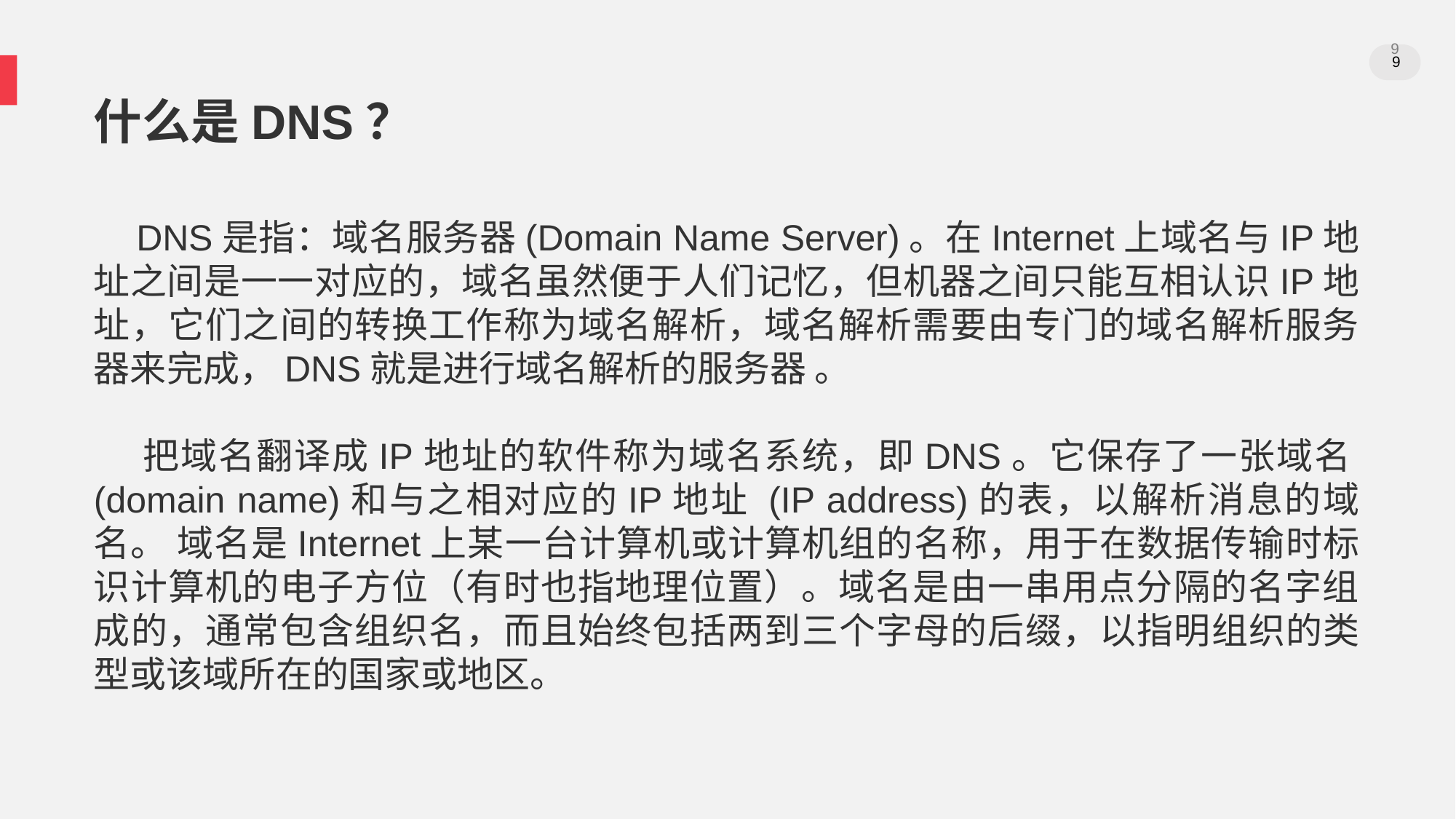

。

9
9

什么是DNS？

    DNS是指：域名服务器(Domain Name Server)。在Internet上域名与IP地址之间是一一对应的，域名虽然便于人们记忆，但机器之间只能互相认识IP地址，它们之间的转换工作称为域名解析，域名解析需要由专门的域名解析服务器来完成，DNS就是进行域名解析的服务器 。

    把域名翻译成IP地址的软件称为域名系统，即DNS。它保存了一张域名(domain name)和与之相对应的IP地址 (IP address)的表，以解析消息的域名。 域名是Internet上某一台计算机或计算机组的名称，用于在数据传输时标识计算机的电子方位（有时也指地理位置）。域名是由一串用点分隔的名字组成的，通常包含组织名，而且始终包括两到三个字母的后缀，以指明组织的类型或该域所在的国家或地区。